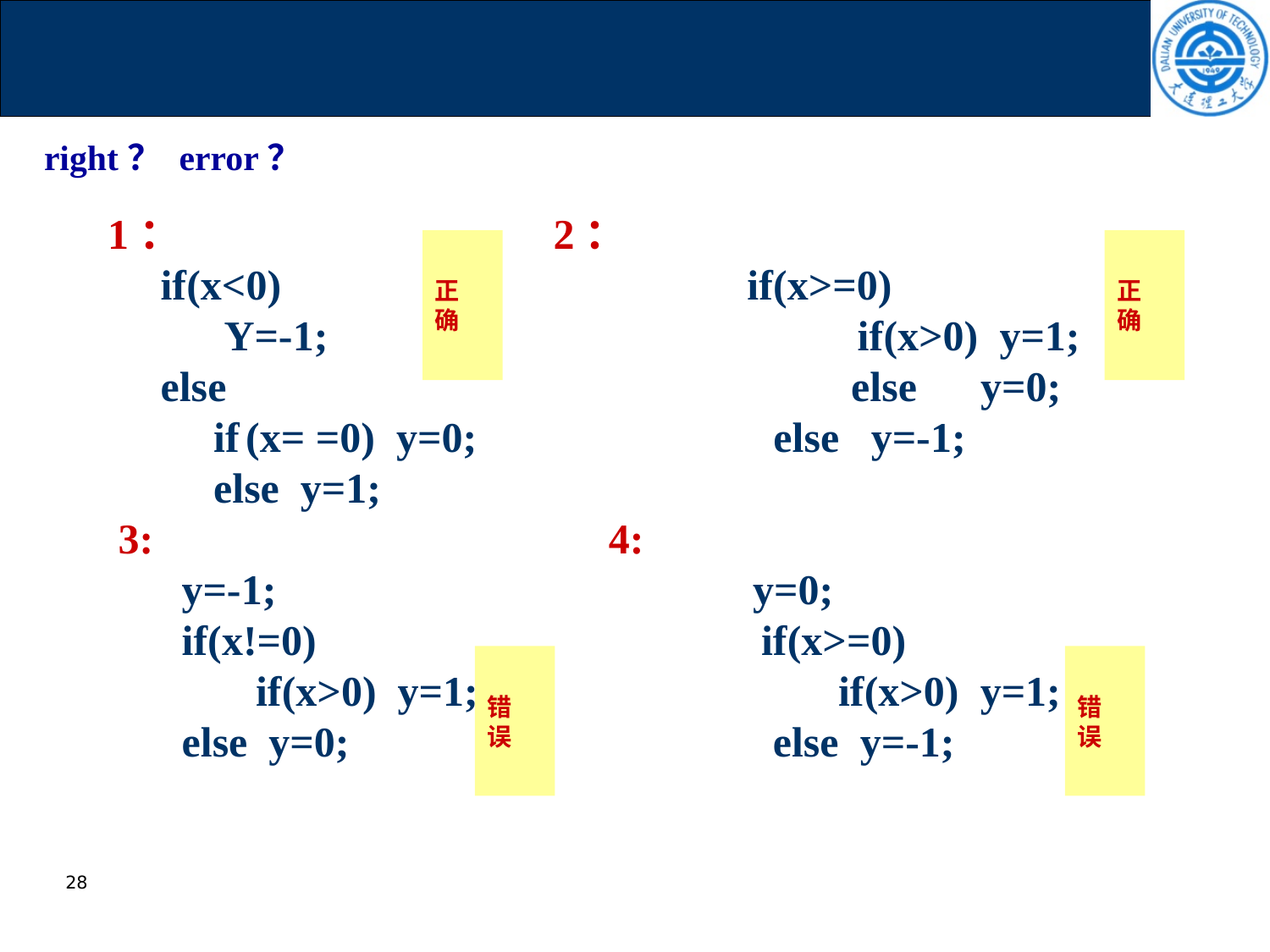

#
right？ error？

      1：                                      2：
           if(x<0)                                            if(x>=0)
                 Y=-1;                                                  if(x>0)  y=1;
           else                                                           else      y=0;
                if (x= =0)  y=0;                            else   y=-1;
                else  y=1;
       3:                                           4:
             y=-1;                                             y=0;
             if(x!=0)                                          if(x>=0)
                    if(x>0)  y=1;                                  if(x>0)  y=1;
             else  y=0;                                        else  y=-1;

正
确
正
确
错
误
错
误
28